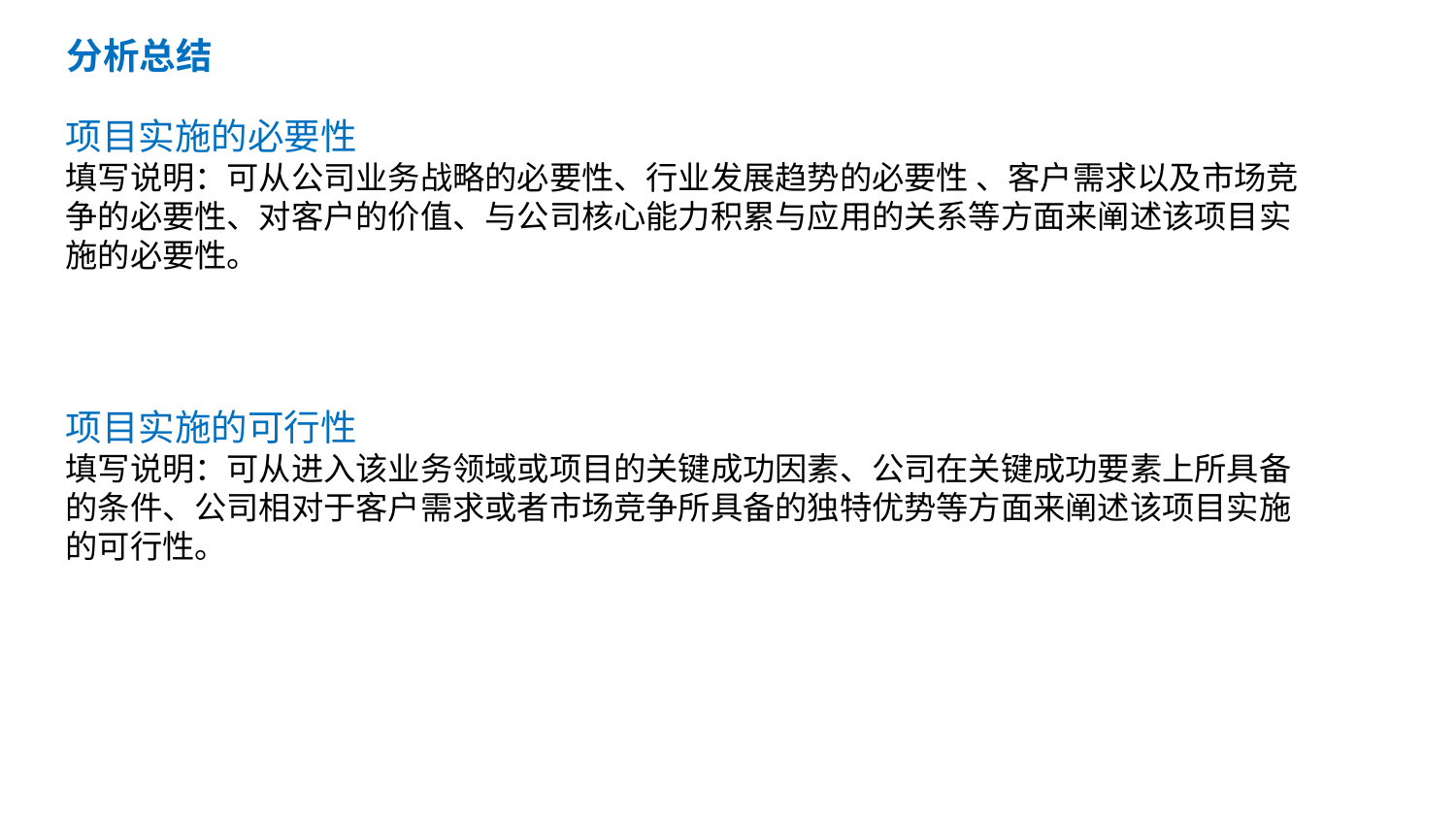

目 录
分析总结
项目实施的必要性
填写说明：可从公司业务战略的必要性、行业发展趋势的必要性 、客户需求以及市场竞争的必要性、对客户的价值、与公司核心能力积累与应用的关系等方面来阐述该项目实施的必要性。

项目实施的可行性
填写说明：可从进入该业务领域或项目的关键成功因素、公司在关键成功要素上所具备的条件、公司相对于客户需求或者市场竞争所具备的独特优势等方面来阐述该项目实施的可行性。